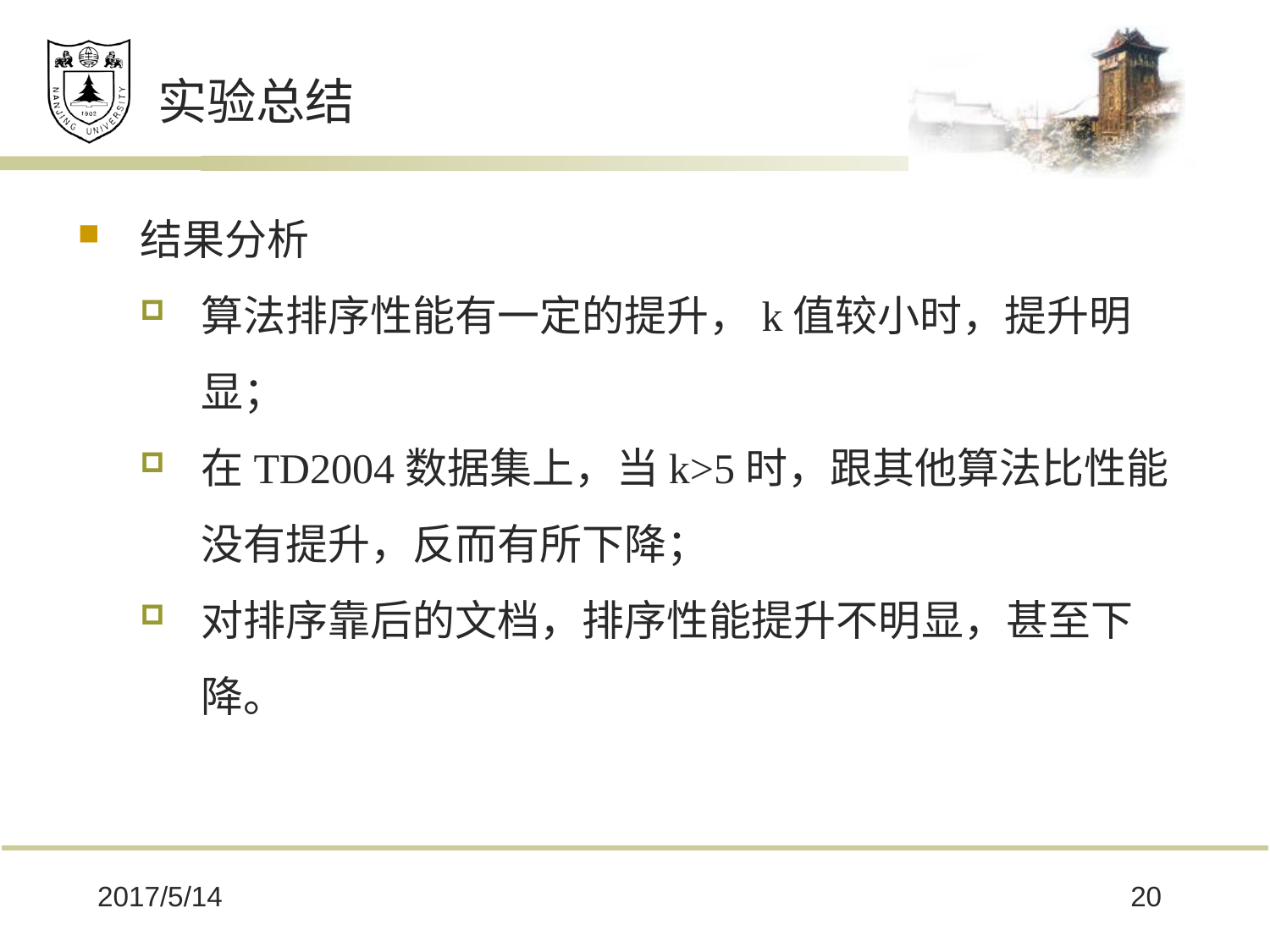

# 实验总结
结果分析
算法排序性能有一定的提升，k值较小时，提升明显；
在TD2004数据集上，当k>5时，跟其他算法比性能没有提升，反而有所下降；
对排序靠后的文档，排序性能提升不明显，甚至下降。
2017/5/14
20